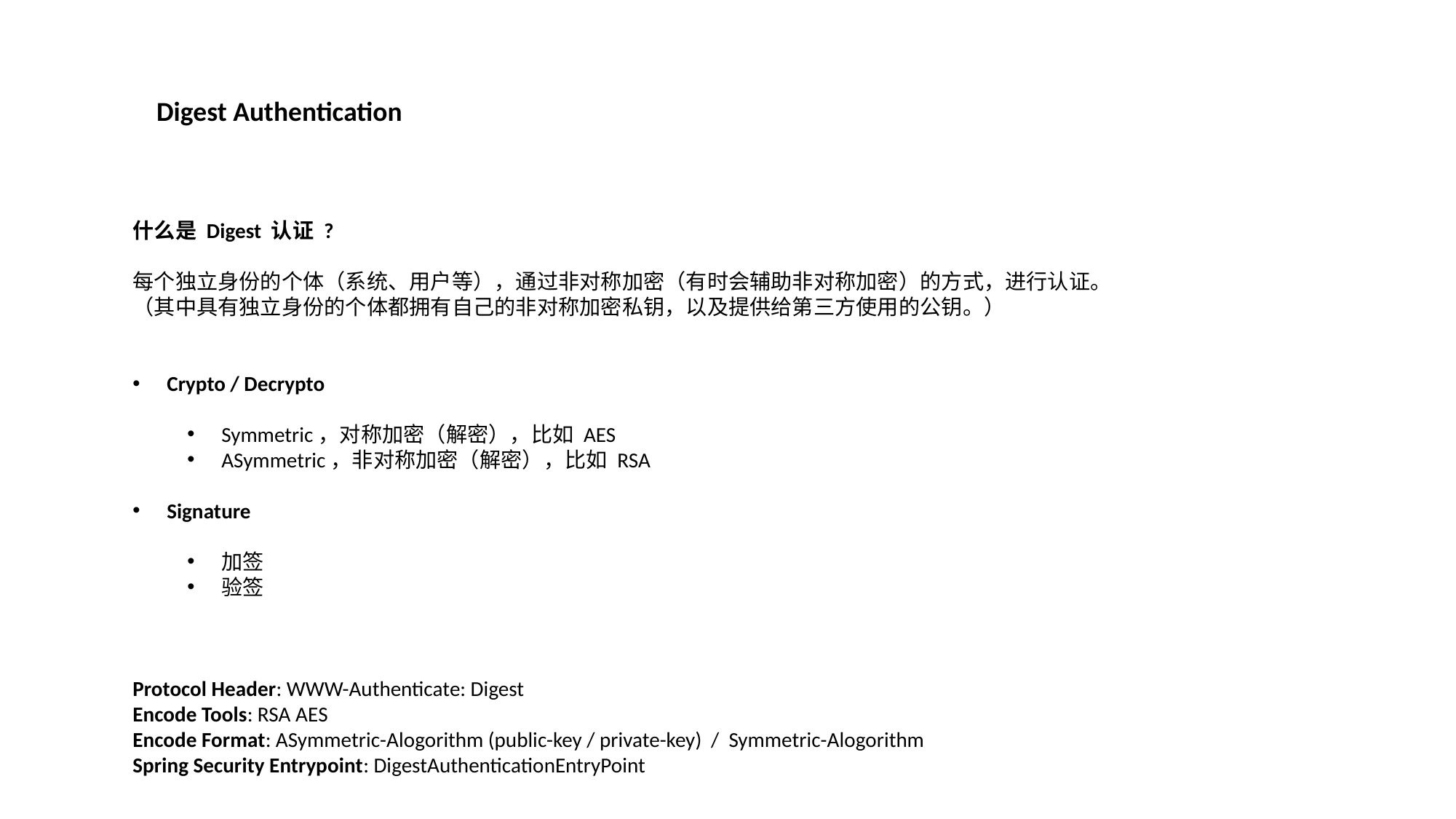

Digest Authentication
什么是 Digest 认证 ?

每个独立身份的个体（系统、用户等），通过非对称加密（有时会辅助非对称加密）的方式，进行认证。
（其中具有独立身份的个体都拥有自己的非对称加密私钥，以及提供给第三方使用的公钥。）

Crypto / Decrypto

Symmetric，对称加密（解密），比如 AES
ASymmetric，非对称加密（解密），比如 RSA

Signature

加签
验签

Protocol Header: WWW-Authenticate: Digest
Encode Tools: RSA AES
Encode Format: ASymmetric-Alogorithm (public-key / private-key)  /  Symmetric-Alogorithm
Spring Security Entrypoint: DigestAuthenticationEntryPoint